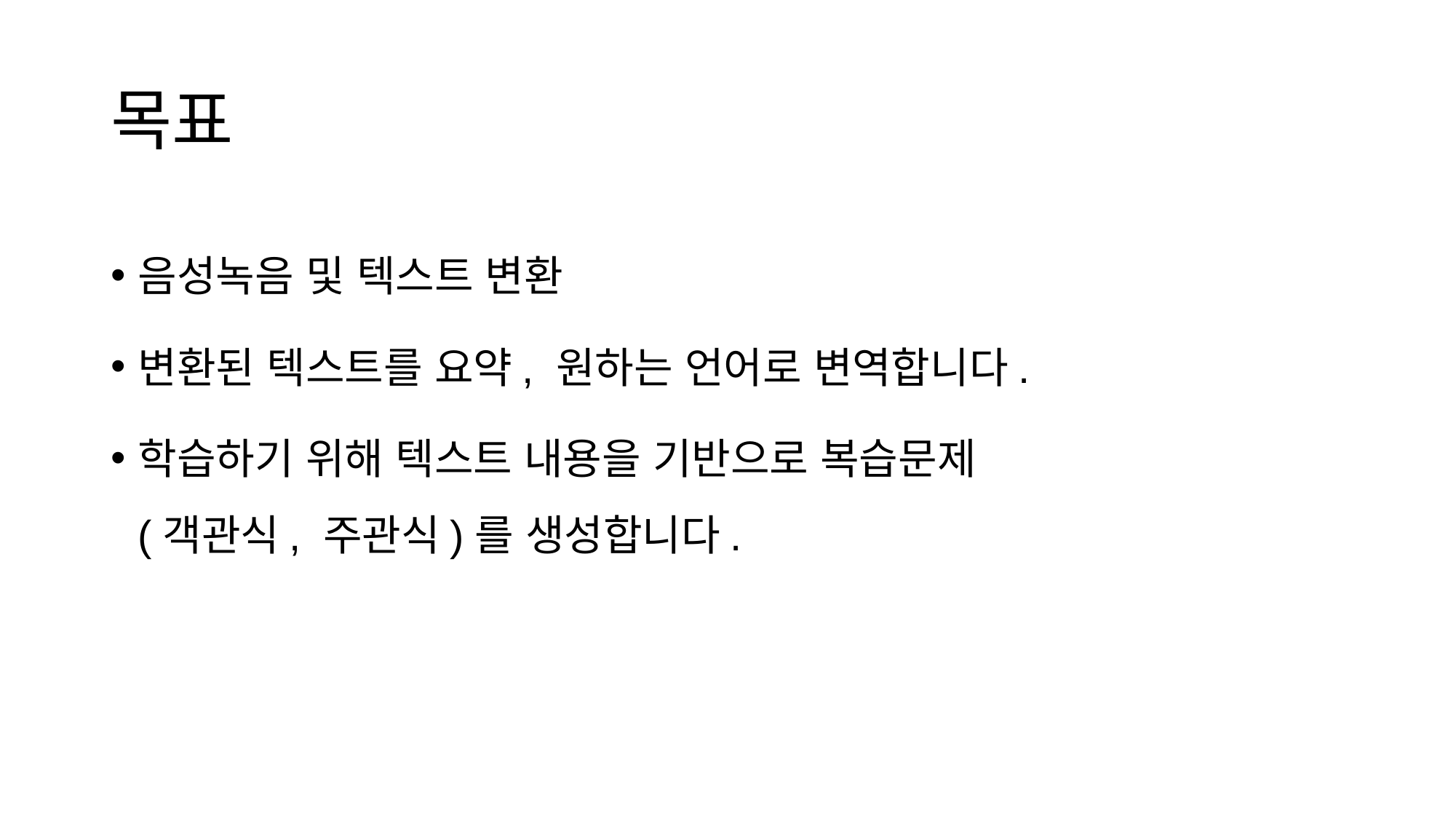

# 목표
음성녹음 및 텍스트 변환
변환된 텍스트를 요약, 원하는 언어로 변역합니다.
학습하기 위해 텍스트 내용을 기반으로 복습문제
(객관식, 주관식)를 생성합니다.